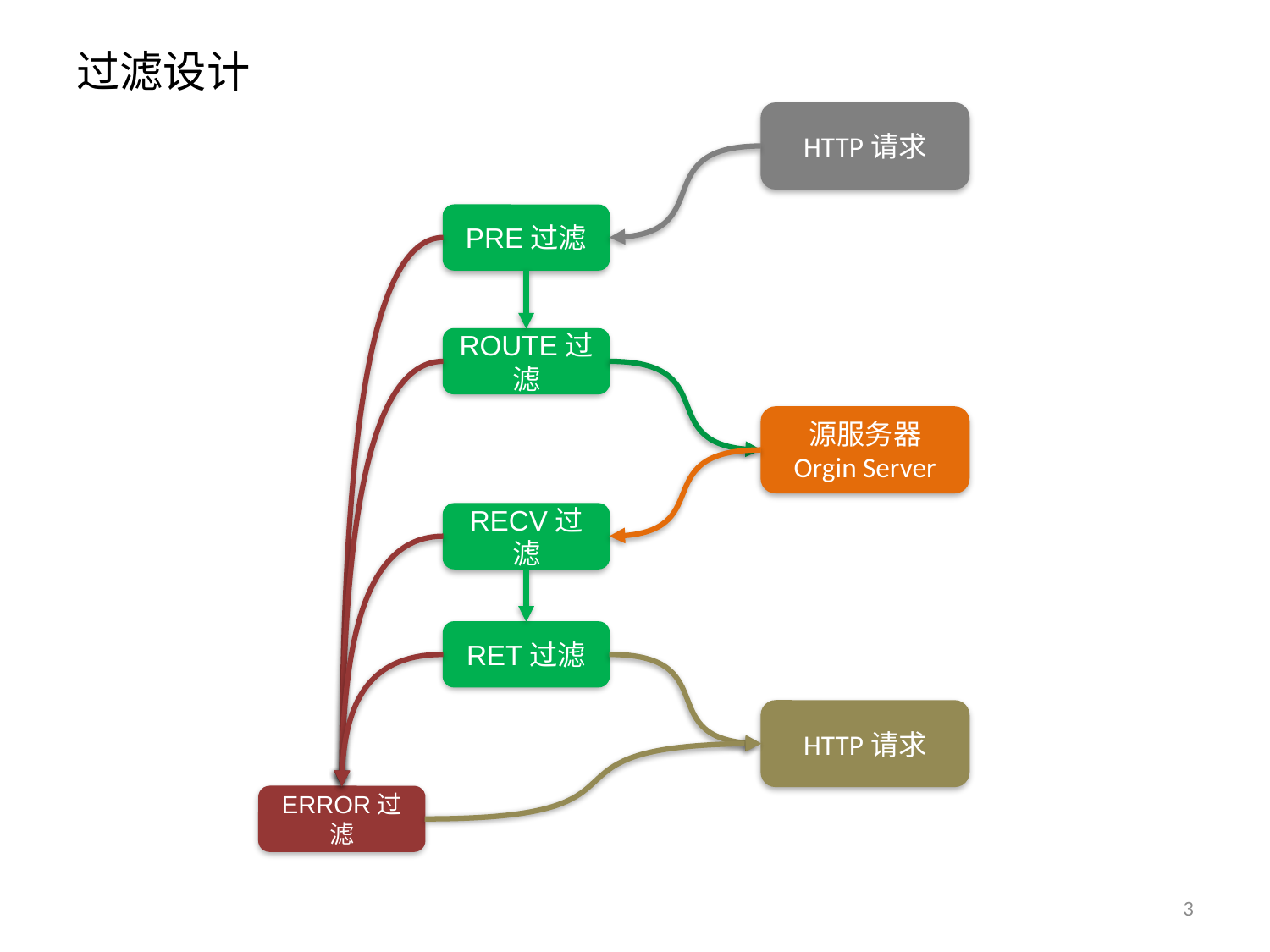

# 过滤设计
HTTP请求
PRE过滤
ROUTE过滤
源服务器
Orgin Server
RECV过滤
RET过滤
HTTP请求
ERROR过滤
3